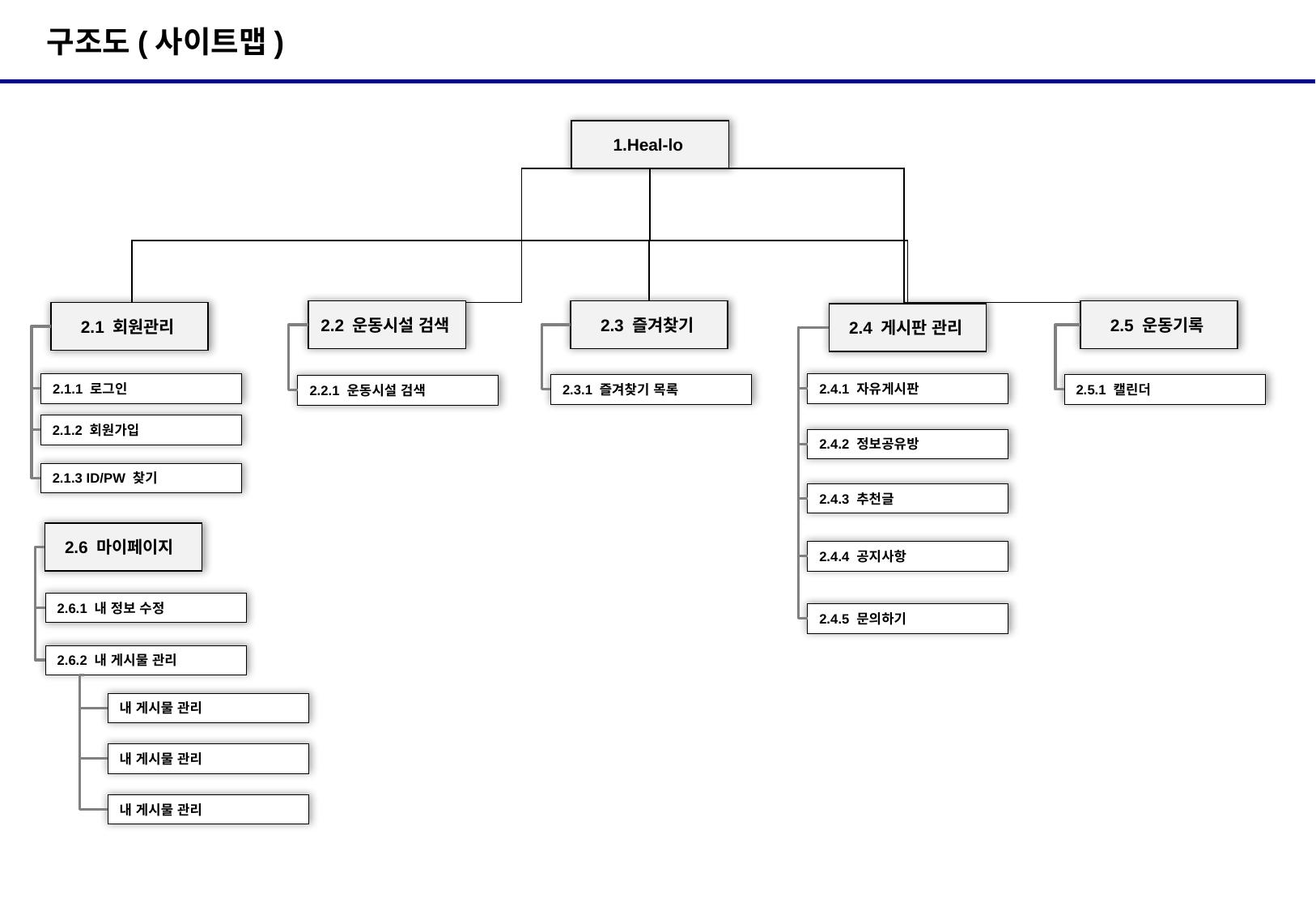

# 구조도(사이트맵)
 1.Heal-lo
 2.2 운동시설 검색
 2.3 즐겨찾기
 2.5 운동기록
 2.1 회원관리
 2.4 게시판 관리
2.4.1 자유게시판
2.1.1 로그인
2.3.1 즐겨찾기 목록
2.5.1 캘린더
2.2.1 운동시설 검색
2.1.2 회원가입
2.4.2 정보공유방
2.1.3 ID/PW 찾기
2.4.3 추천글
2.6 마이페이지
2.4.4 공지사항
2.6.1 내 정보 수정
2.4.5 문의하기
2.6.2 내 게시물 관리
내 게시물 관리
내 게시물 관리
내 게시물 관리